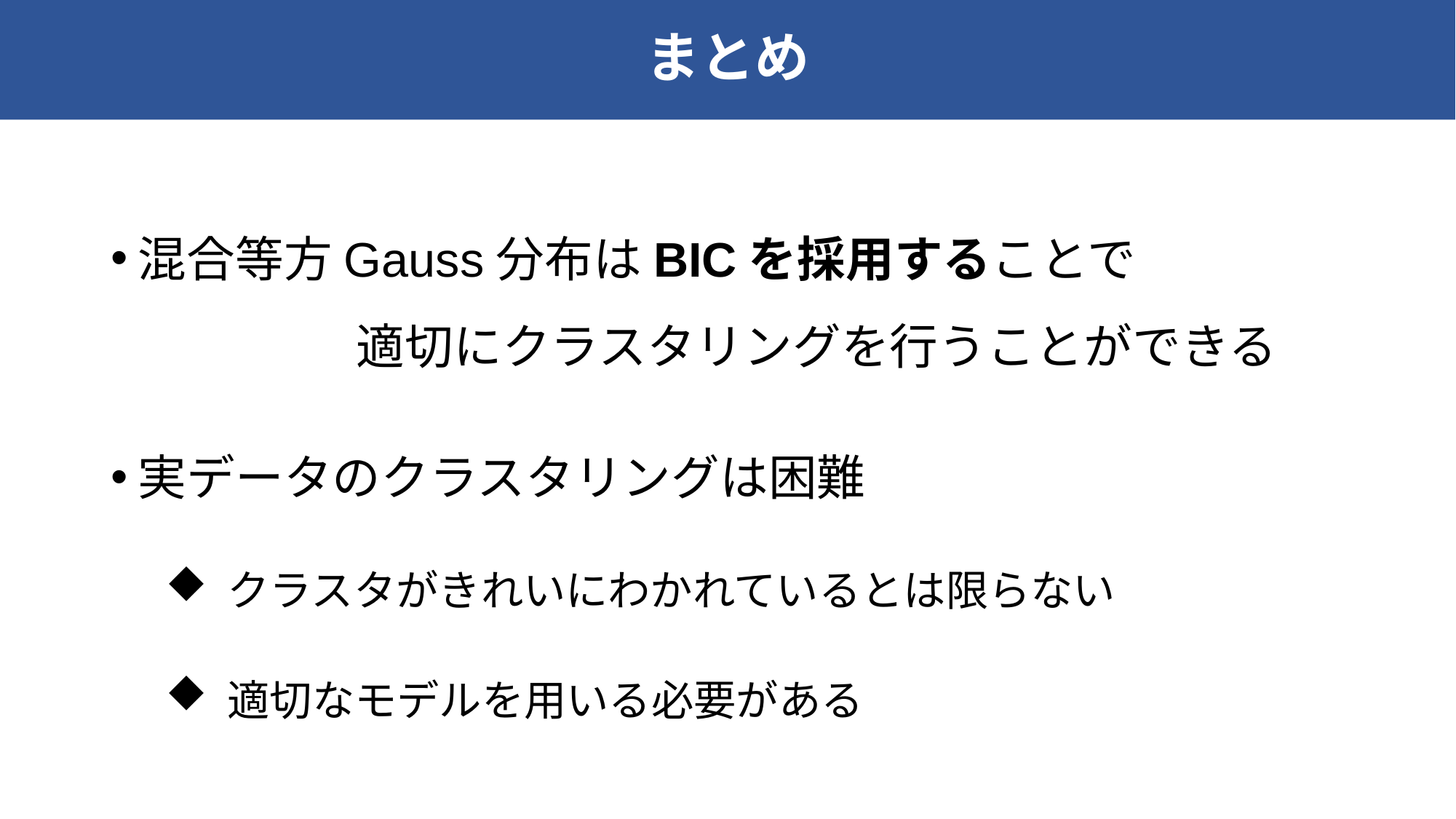

# まとめ
混合等方Gauss分布はBICを採用することで
		適切にクラスタリングを行うことができる
実データのクラスタリングは困難
 クラスタがきれいにわかれているとは限らない
 適切なモデルを用いる必要がある